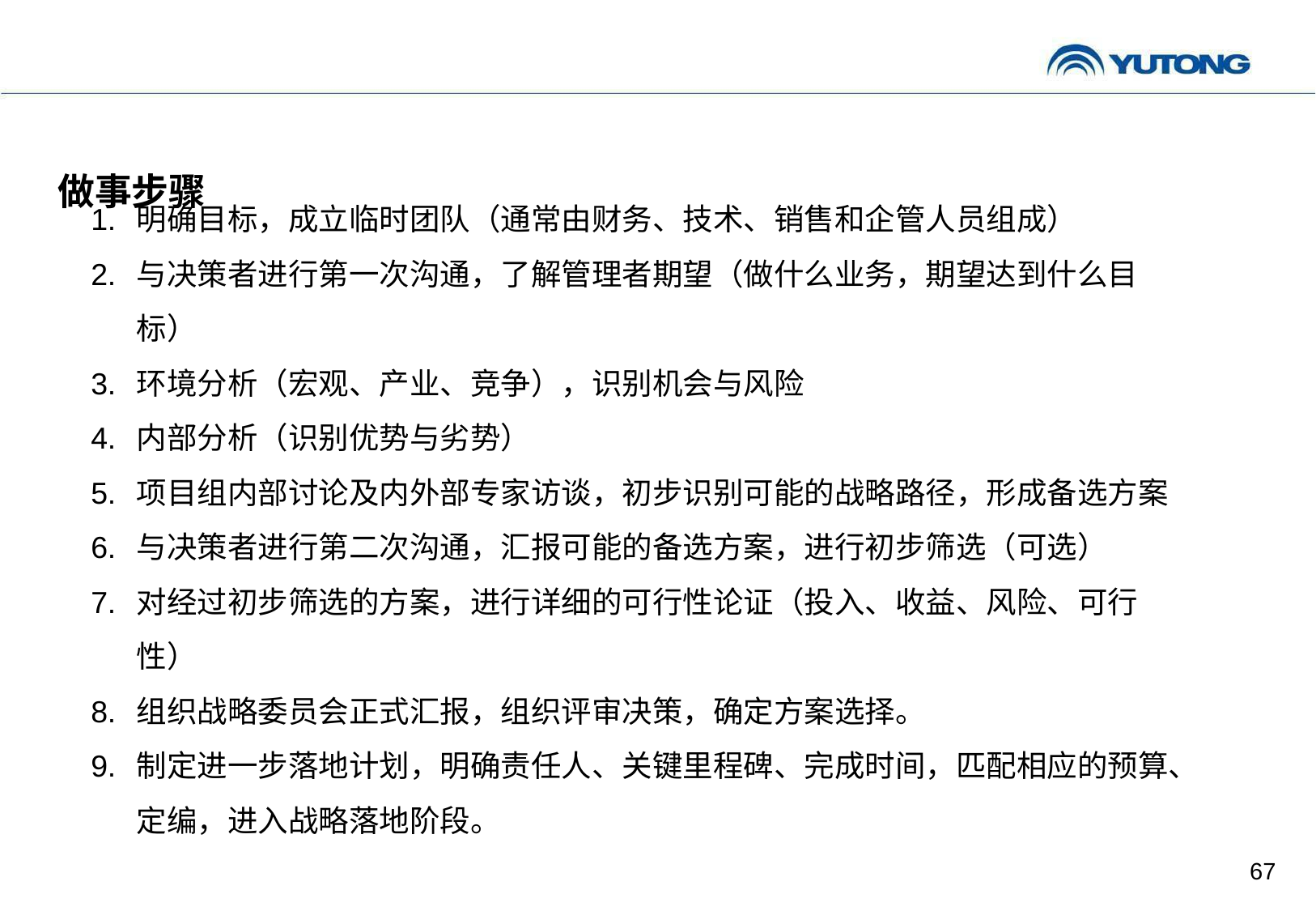

做事步骤
明确目标，成立临时团队（通常由财务、技术、销售和企管人员组成）
与决策者进行第一次沟通，了解管理者期望（做什么业务，期望达到什么目标）
环境分析（宏观、产业、竞争），识别机会与风险
内部分析（识别优势与劣势）
项目组内部讨论及内外部专家访谈，初步识别可能的战略路径，形成备选方案
与决策者进行第二次沟通，汇报可能的备选方案，进行初步筛选（可选）
对经过初步筛选的方案，进行详细的可行性论证（投入、收益、风险、可行性）
组织战略委员会正式汇报，组织评审决策，确定方案选择。
制定进一步落地计划，明确责任人、关键里程碑、完成时间，匹配相应的预算、定编，进入战略落地阶段。
67